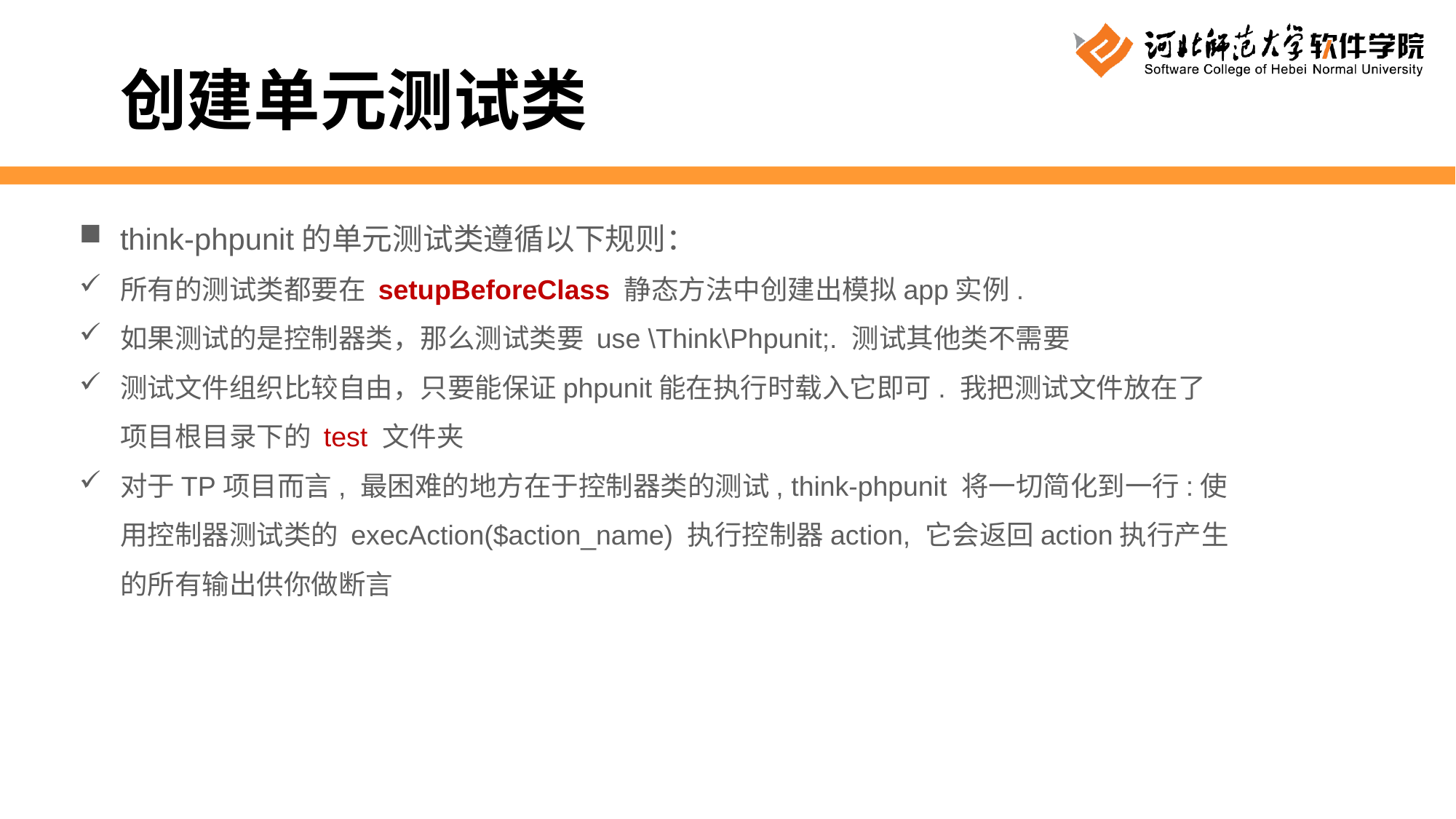

创建单元测试类
think-phpunit的单元测试类遵循以下规则：
所有的测试类都要在 setupBeforeClass 静态方法中创建出模拟app实例.
如果测试的是控制器类，那么测试类要 use \Think\Phpunit;. 测试其他类不需要
测试文件组织比较自由，只要能保证phpunit能在执行时载入它即可. 我把测试文件放在了项目根目录下的 test 文件夹
对于TP项目而言, 最困难的地方在于控制器类的测试, think-phpunit 将一切简化到一行:使用控制器测试类的 execAction($action_name) 执行控制器action, 它会返回action执行产生的所有输出供你做断言